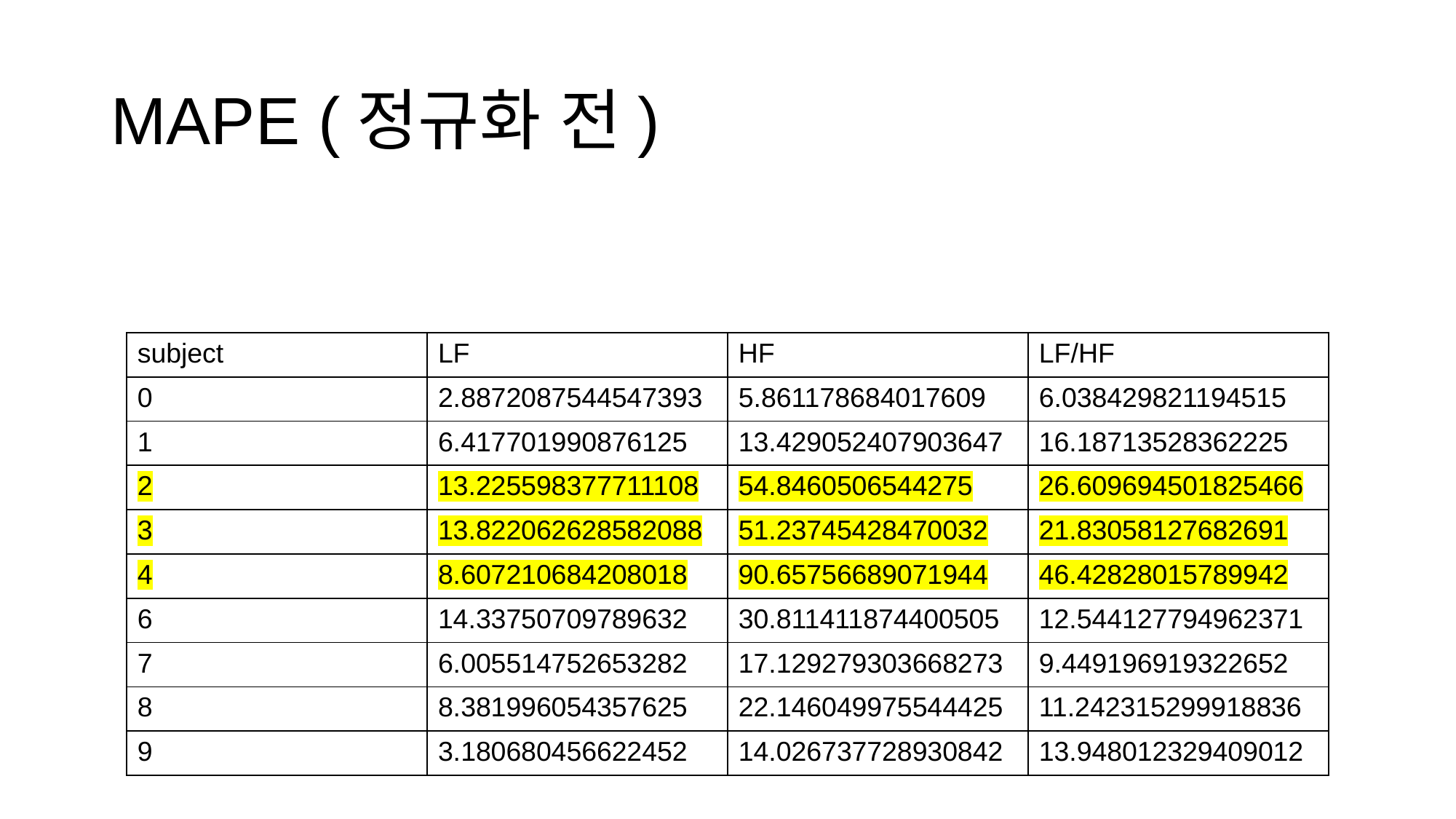

# MAPE (정규화 전)
| subject | LF | HF | LF/HF |
| --- | --- | --- | --- |
| 0 | 2.8872087544547393 | 5.861178684017609 | 6.038429821194515 |
| 1 | 6.417701990876125 | 13.429052407903647 | 16.18713528362225 |
| 2 | 13.225598377711108 | 54.8460506544275 | 26.609694501825466 |
| 3 | 13.822062628582088 | 51.23745428470032 | 21.83058127682691 |
| 4 | 8.607210684208018 | 90.65756689071944 | 46.42828015789942 |
| 6 | 14.33750709789632 | 30.811411874400505 | 12.544127794962371 |
| 7 | 6.005514752653282 | 17.129279303668273 | 9.449196919322652 |
| 8 | 8.381996054357625 | 22.146049975544425 | 11.242315299918836 |
| 9 | 3.180680456622452 | 14.026737728930842 | 13.948012329409012 |